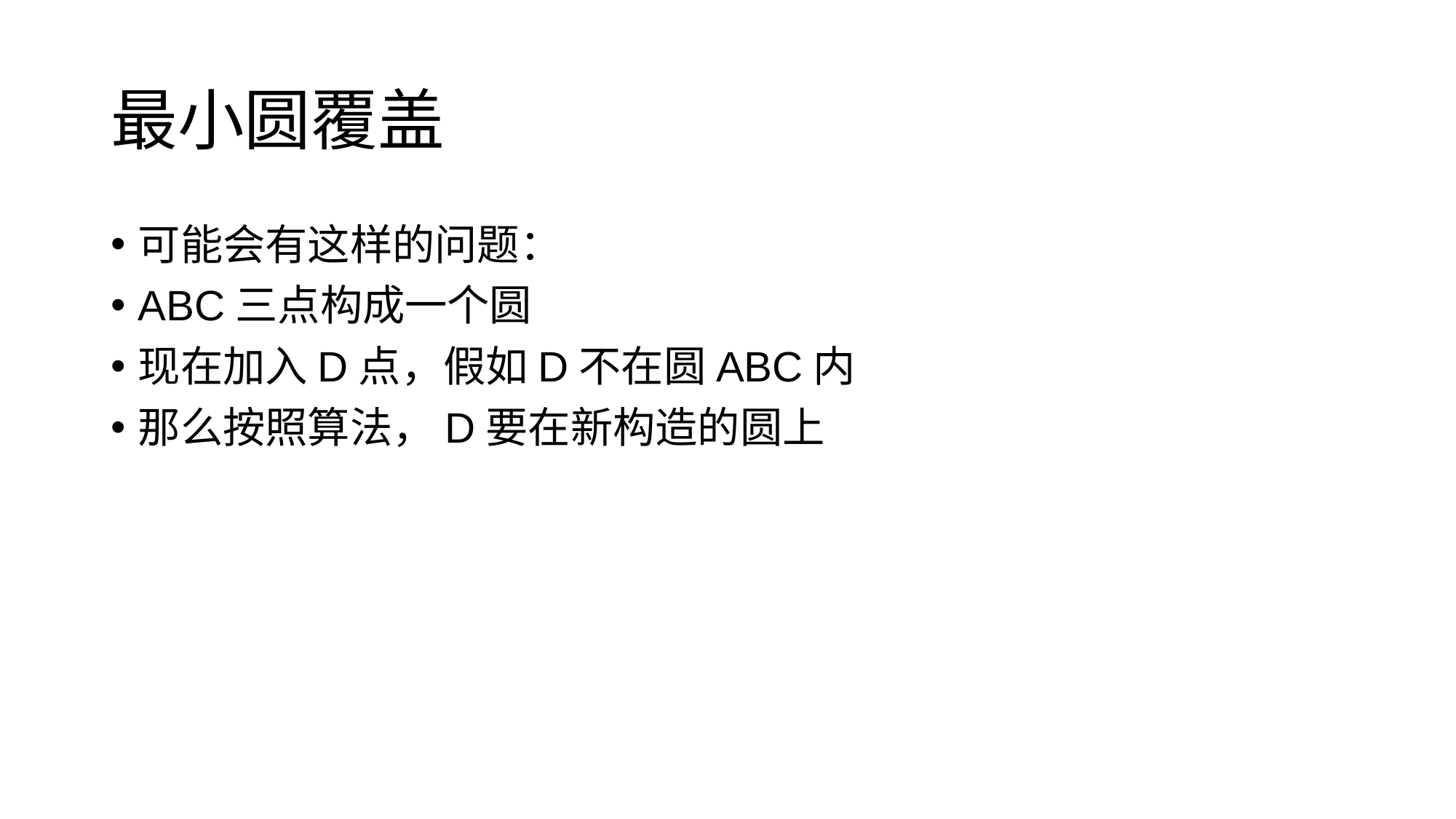

# 最小圆覆盖
可能会有这样的问题：
ABC三点构成一个圆
现在加入D点，假如D不在圆ABC内
那么按照算法，D要在新构造的圆上